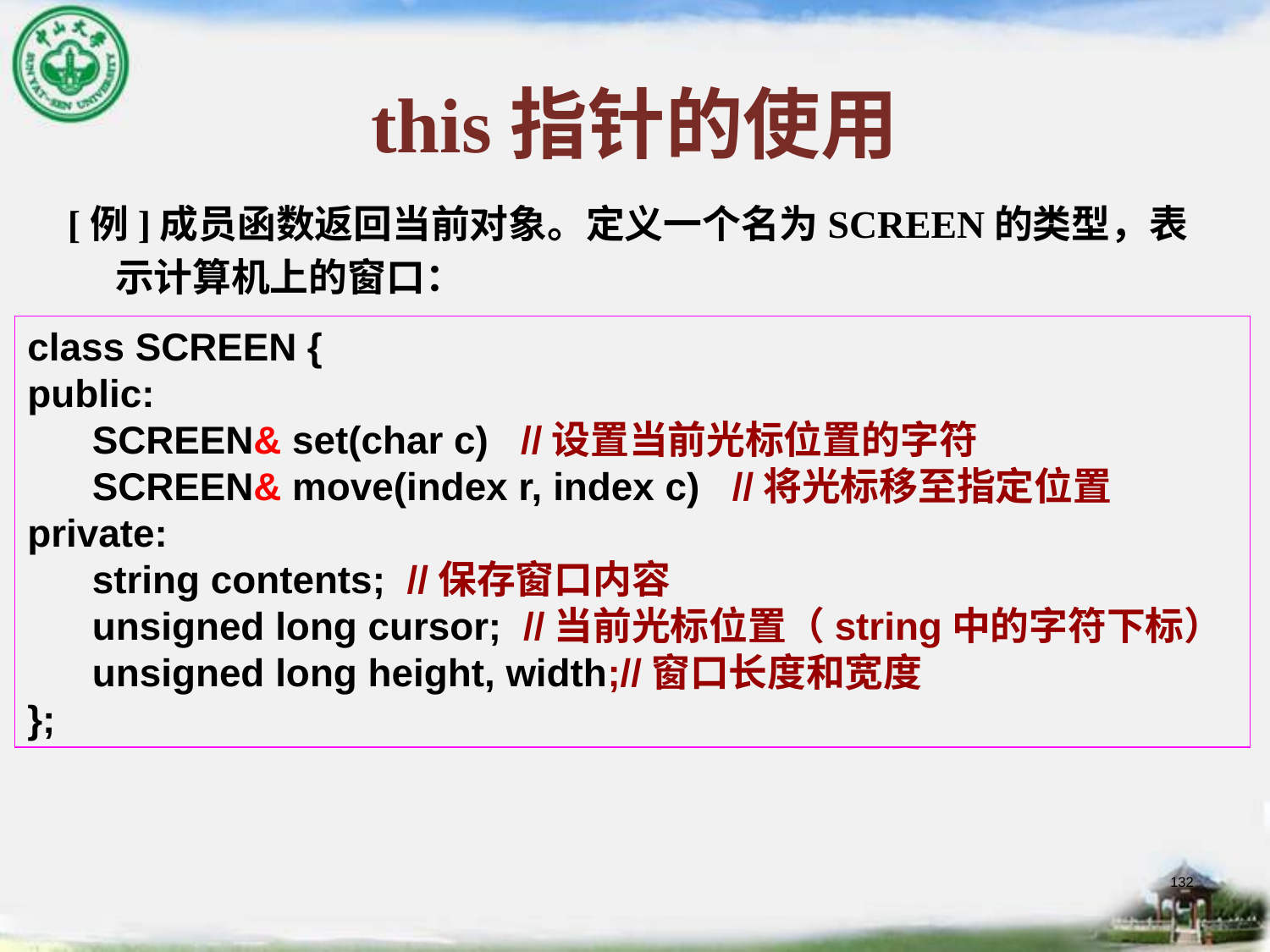

# this指针的使用
[例]成员函数返回当前对象。定义一个名为SCREEN的类型，表示计算机上的窗口：

class SCREEN {
public:
      SCREEN& set(char c)   //设置当前光标位置的字符
      SCREEN& move(index r, index c)   //将光标移至指定位置
private:
      string contents;  //保存窗口内容
      unsigned long cursor;  //当前光标位置（string中的字符下标）
      unsigned long height, width;//窗口长度和宽度
};
132